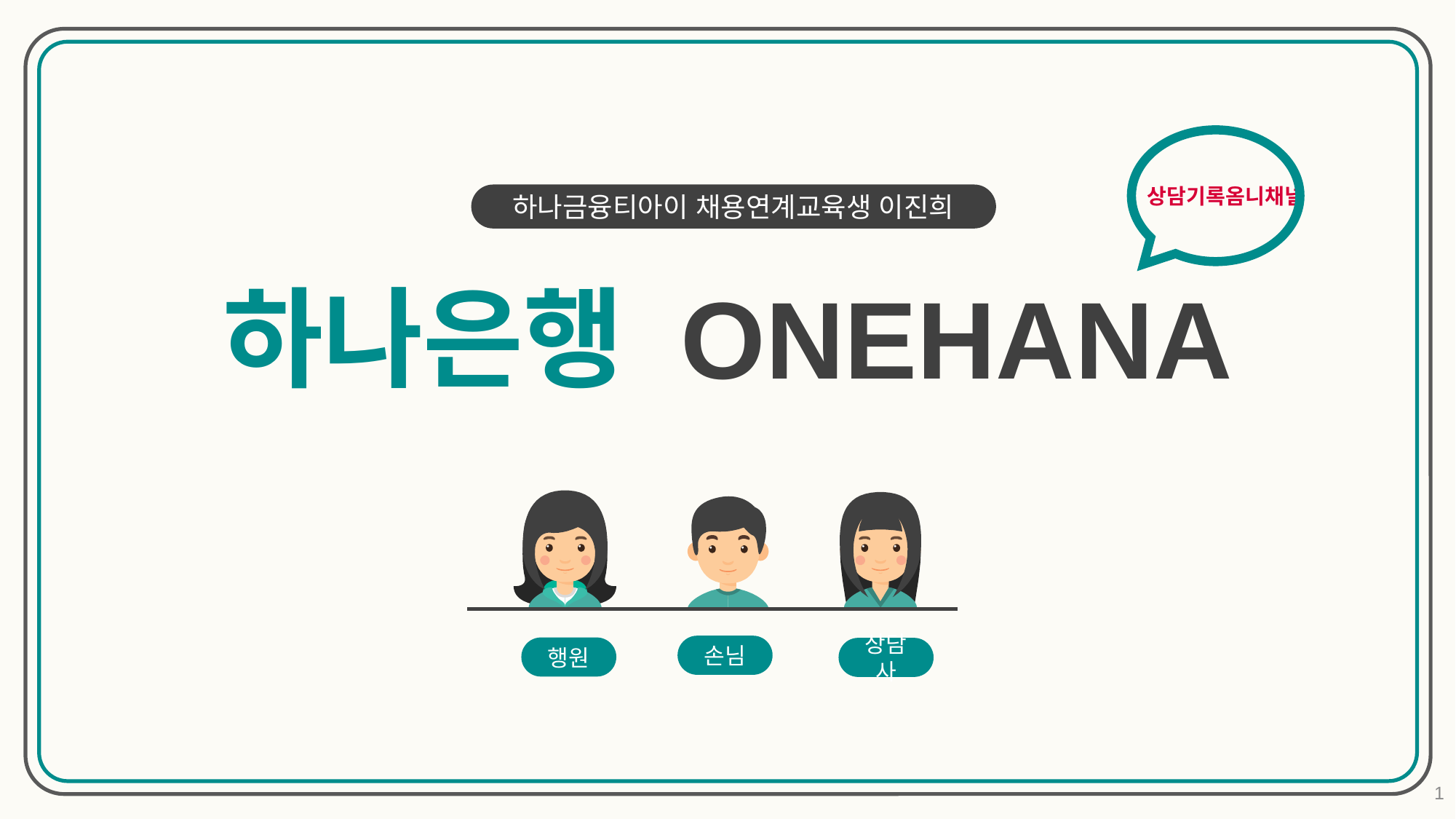

상담기록옴니채널
하나금융티아이 채용연계교육생 이진희
하나은행 ONEHANA

손님
행원
상담사
1